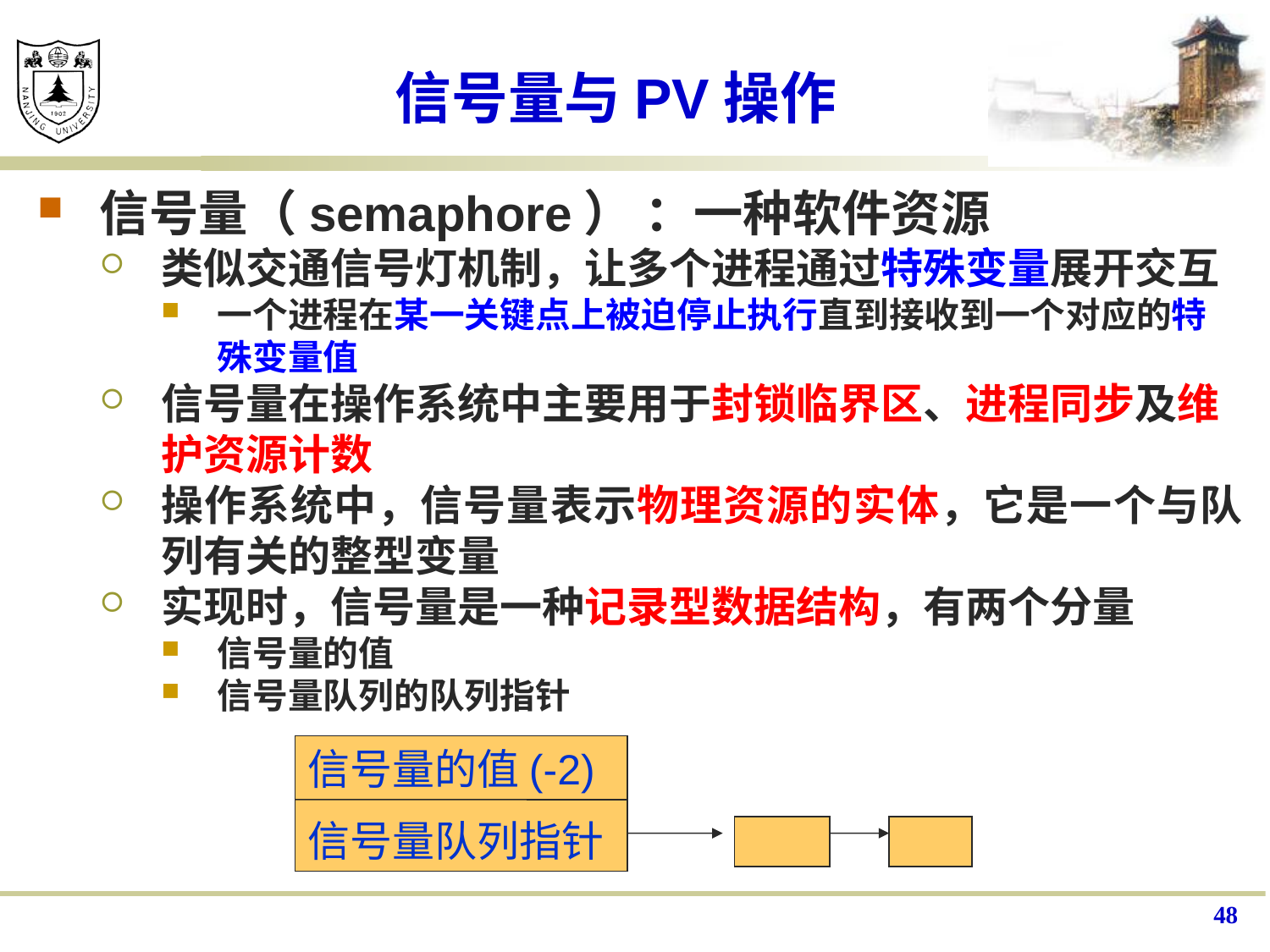

# 信号量与PV操作
信号量（semaphore） ：一种软件资源
类似交通信号灯机制，让多个进程通过特殊变量展开交互
一个进程在某一关键点上被迫停止执行直到接收到一个对应的特殊变量值
信号量在操作系统中主要用于封锁临界区、进程同步及维护资源计数
操作系统中，信号量表示物理资源的实体，它是一个与队列有关的整型变量
实现时，信号量是一种记录型数据结构，有两个分量
信号量的值
信号量队列的队列指针
信号量的值(-2)
信号量队列指针

48